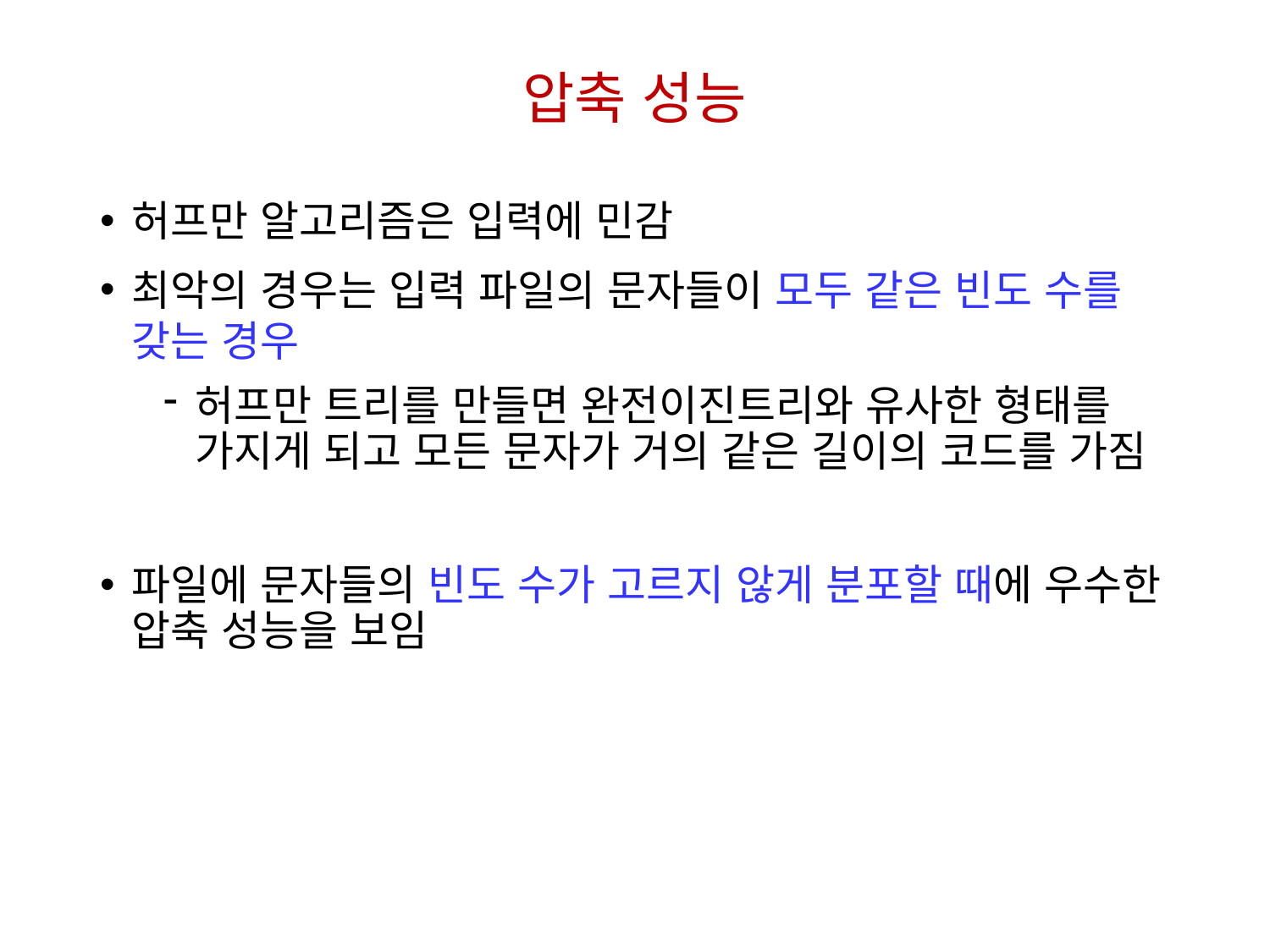

# 압축 성능
허프만 알고리즘은 입력에 민감
최악의 경우는 입력 파일의 문자들이 모두 같은 빈도 수를 갖는 경우
허프만 트리를 만들면 완전이진트리와 유사한 형태를 가지게 되고 모든 문자가 거의 같은 길이의 코드를 가짐

파일에 문자들의 빈도 수가 고르지 않게 분포할 때에 우수한 압축 성능을 보임